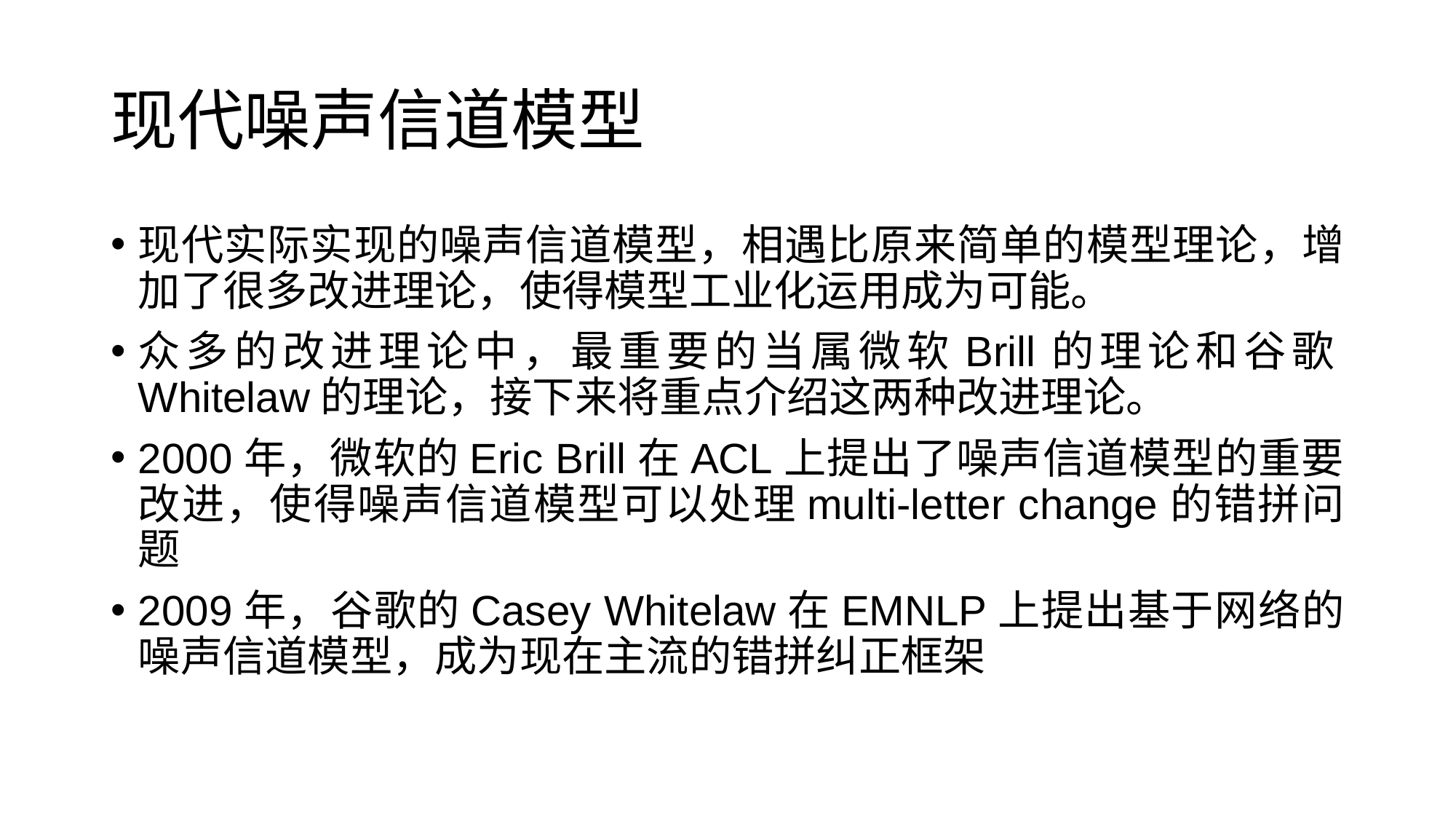

# 现代噪声信道模型
现代实际实现的噪声信道模型，相遇比原来简单的模型理论，增加了很多改进理论，使得模型工业化运用成为可能。
众多的改进理论中，最重要的当属微软Brill的理论和谷歌Whitelaw的理论，接下来将重点介绍这两种改进理论。
2000年，微软的Eric Brill在ACL上提出了噪声信道模型的重要改进，使得噪声信道模型可以处理multi-letter change的错拼问题
2009年，谷歌的Casey Whitelaw在EMNLP上提出基于网络的噪声信道模型，成为现在主流的错拼纠正框架